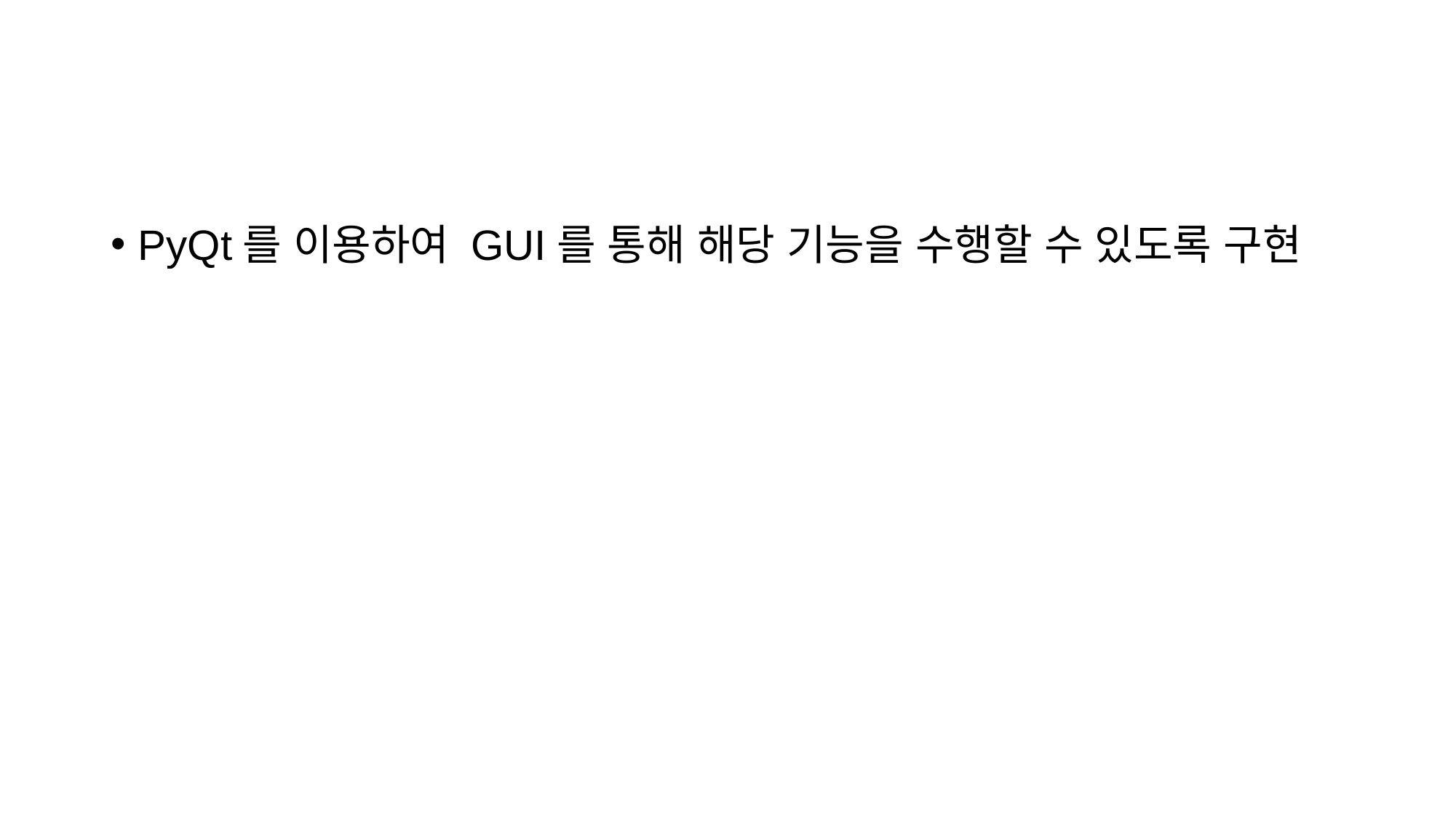

#
PyQt를 이용하여 GUI를 통해 해당 기능을 수행할 수 있도록 구현